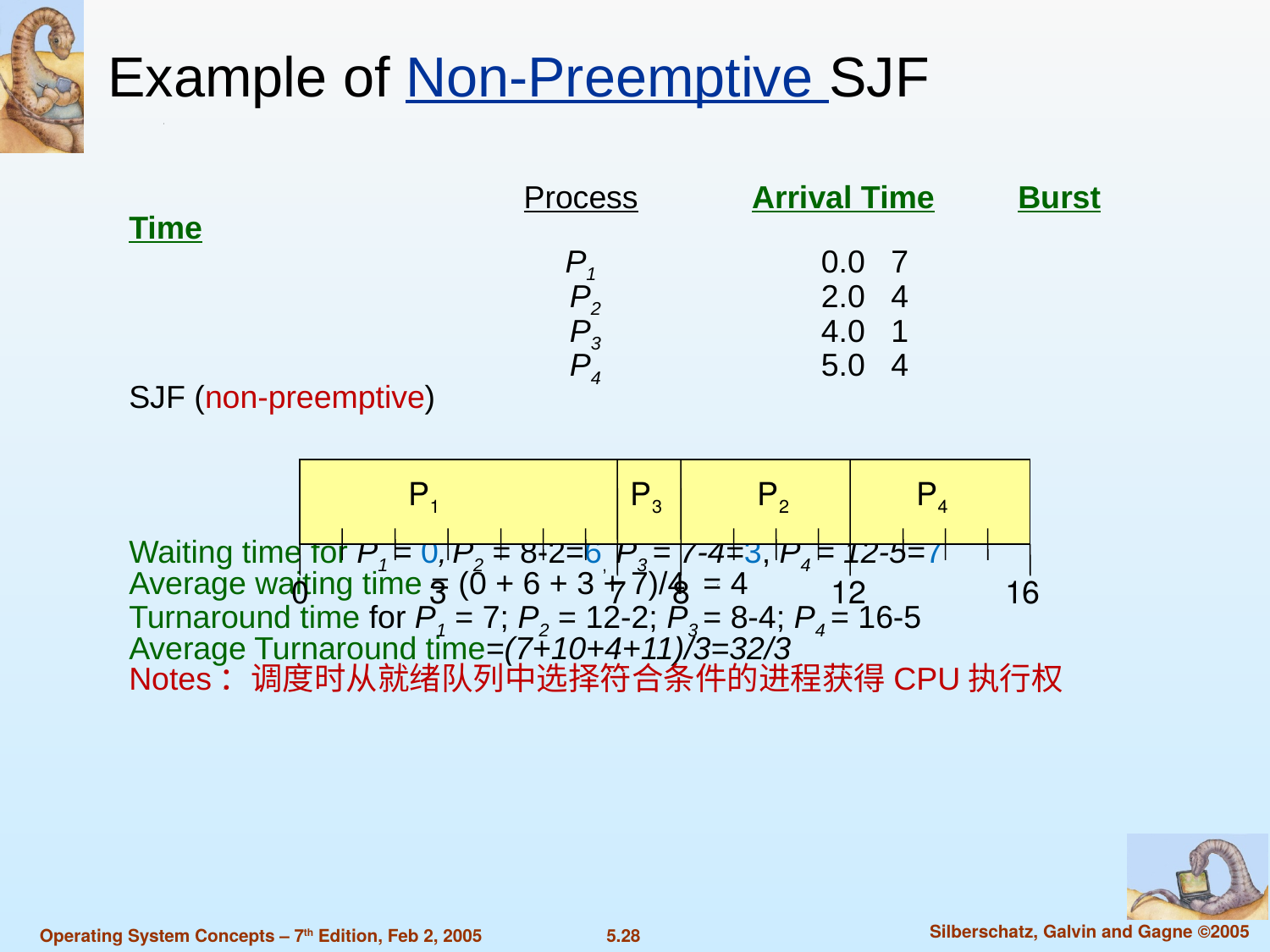

Example of Non-Preemptive SJF
		Process	Arrival Time	Burst Time
		P1	0.0	7
		 P2	2.0	4
		 P3	4.0	1
		 P4	5.0	4
SJF (non-preemptive)

Waiting time for P1 = 0, P2 = 8-2=6, P3 = 7-4=3, P4 = 12-5=7
Average waiting time = (0 + 6 + 3 + 7)/4  = 4
Turnaround time for P1 = 7; P2 = 12-2; P3 = 8-4; P4 = 16-5
Average Turnaround time=(7+10+4+11)/3=32/3
Notes：调度时从就绪队列中选择符合条件的进程获得CPU执行权

P1
P3
P2
P4

0
3
7
8
12
16